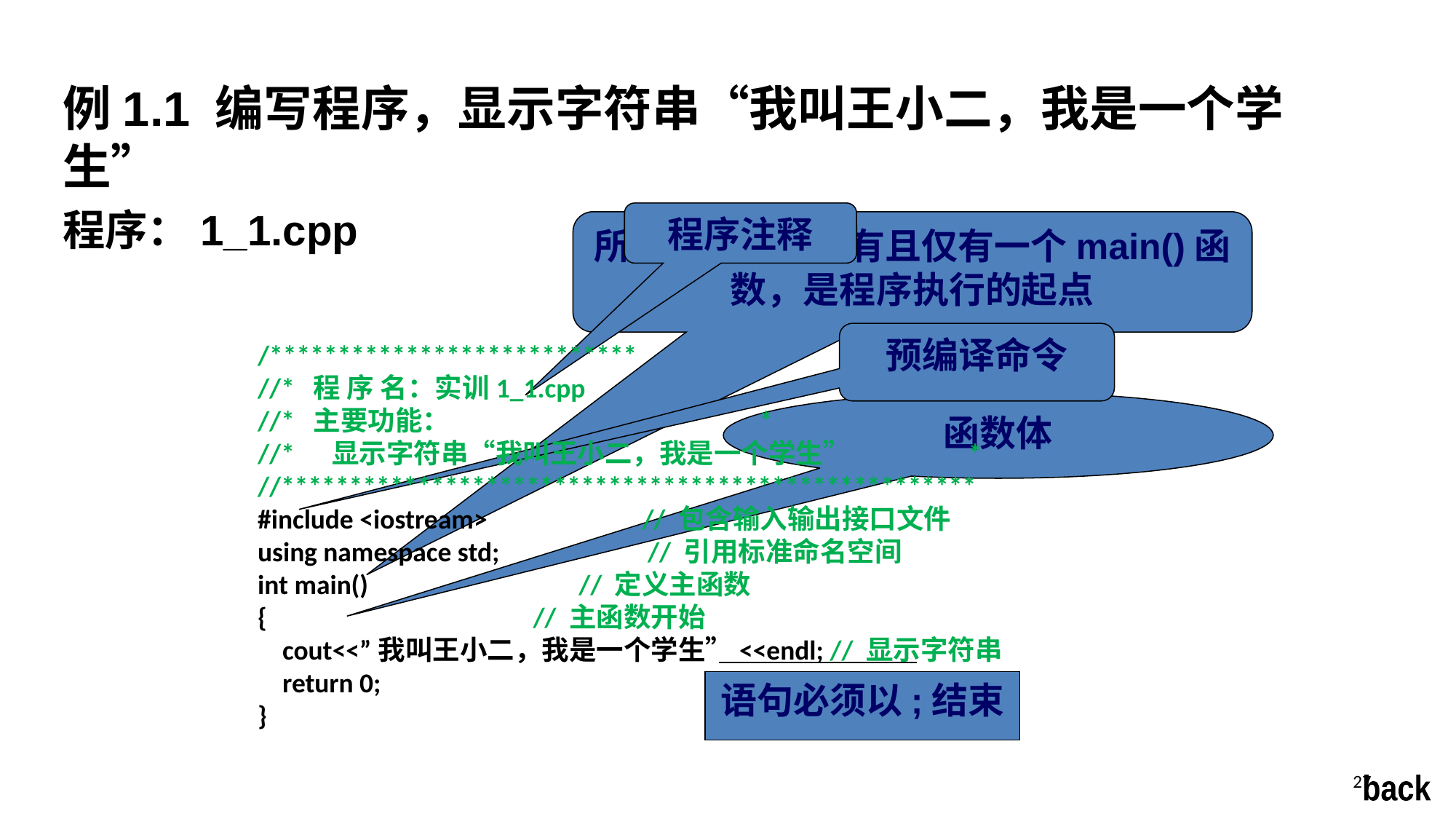

例1.1 编写程序，显示字符串“我叫王小二，我是一个学生”
程序：1_1.cpp
程序注释
所有程序都必须有且仅有一个main()函数，是程序执行的起点
预编译命令
/***************************
//*  程 序 名：实训1_1.cpp
//*  主要功能：                                                 *
//*     显示字符串“我叫王小二，我是一个学生”                  *
//***************************************************
#include <iostream>                         // 包含输入输出接口文件
using namespace std;                        // 引用标准命名空间
int main()                                  // 定义主函数
{                                           // 主函数开始
    cout<<”我叫王小二，我是一个学生”<<endl; // 显示字符串
    return 0;
}
函数体
语句必须以;结束
27